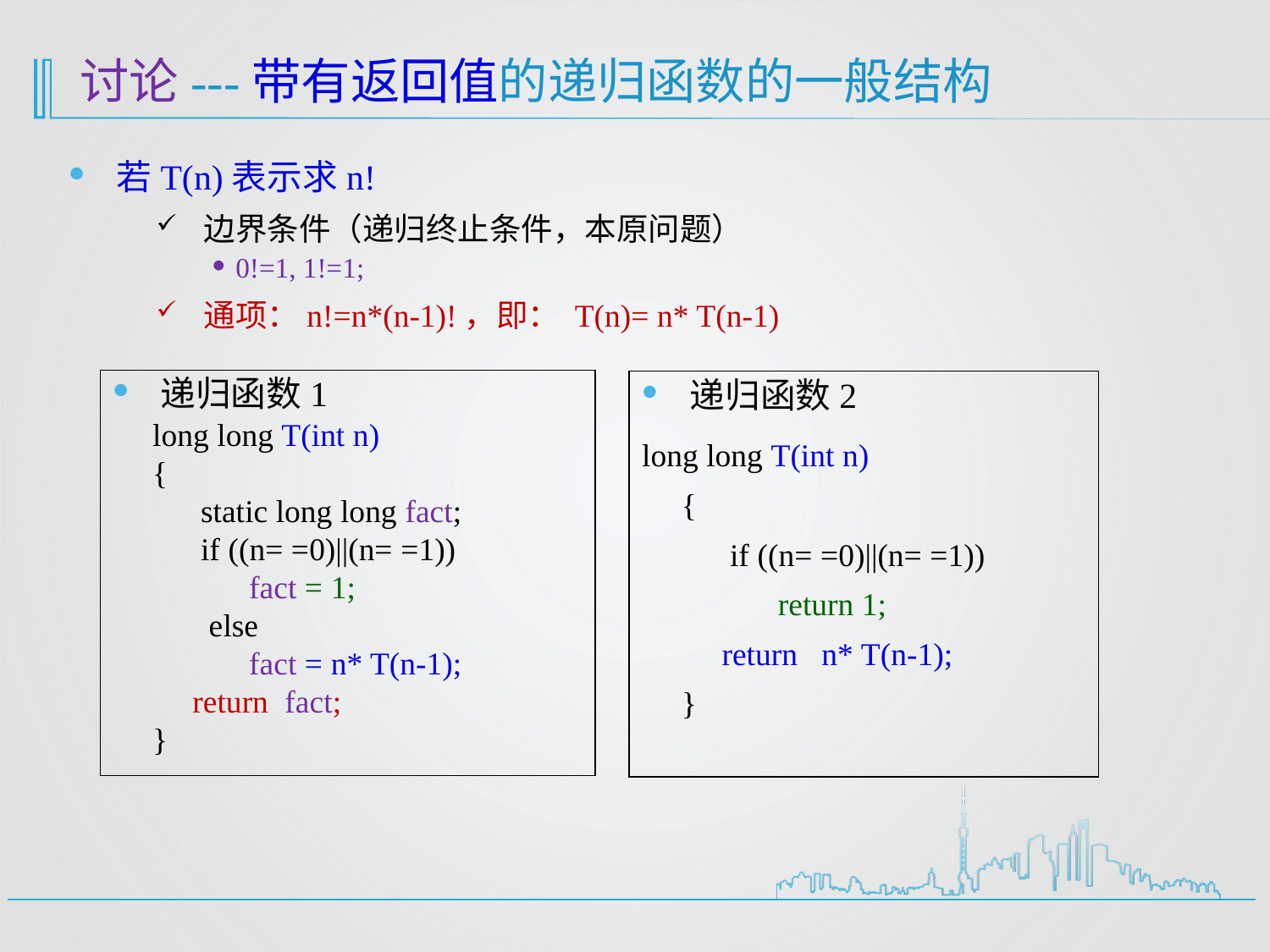

# 讨论---带有返回值的递归函数的一般结构
若T(n)表示求n!
边界条件（递归终止条件，本原问题）
0!=1, 1!=1;
通项：n!=n*(n-1)!，即： T(n)= n* T(n-1)
递归函数1
long long T(int n)
{
      static long long fact;
      if ((n= =0)||(n= =1))
            fact = 1;
       else
            fact = n* T(n-1);
     return  fact;
}

递归函数2
long long T(int n)
{
      if ((n= =0)||(n= =1))
            return 1;
     return   n* T(n-1);
}